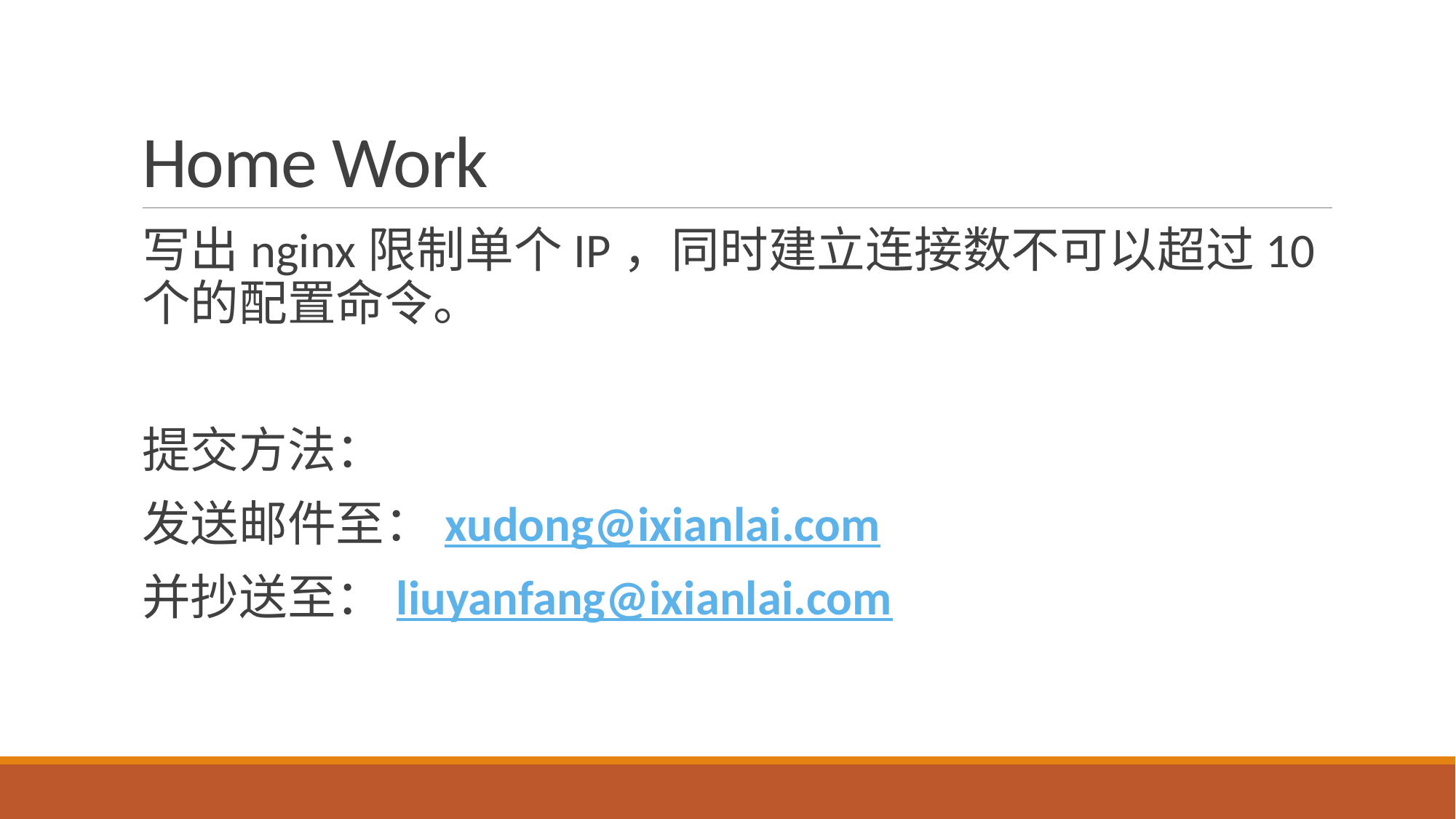

# Home Work
写出nginx限制单个IP，同时建立连接数不可以超过10个的配置命令。

提交方法：
发送邮件至：xudong@ixianlai.com
并抄送至：liuyanfang@ixianlai.com